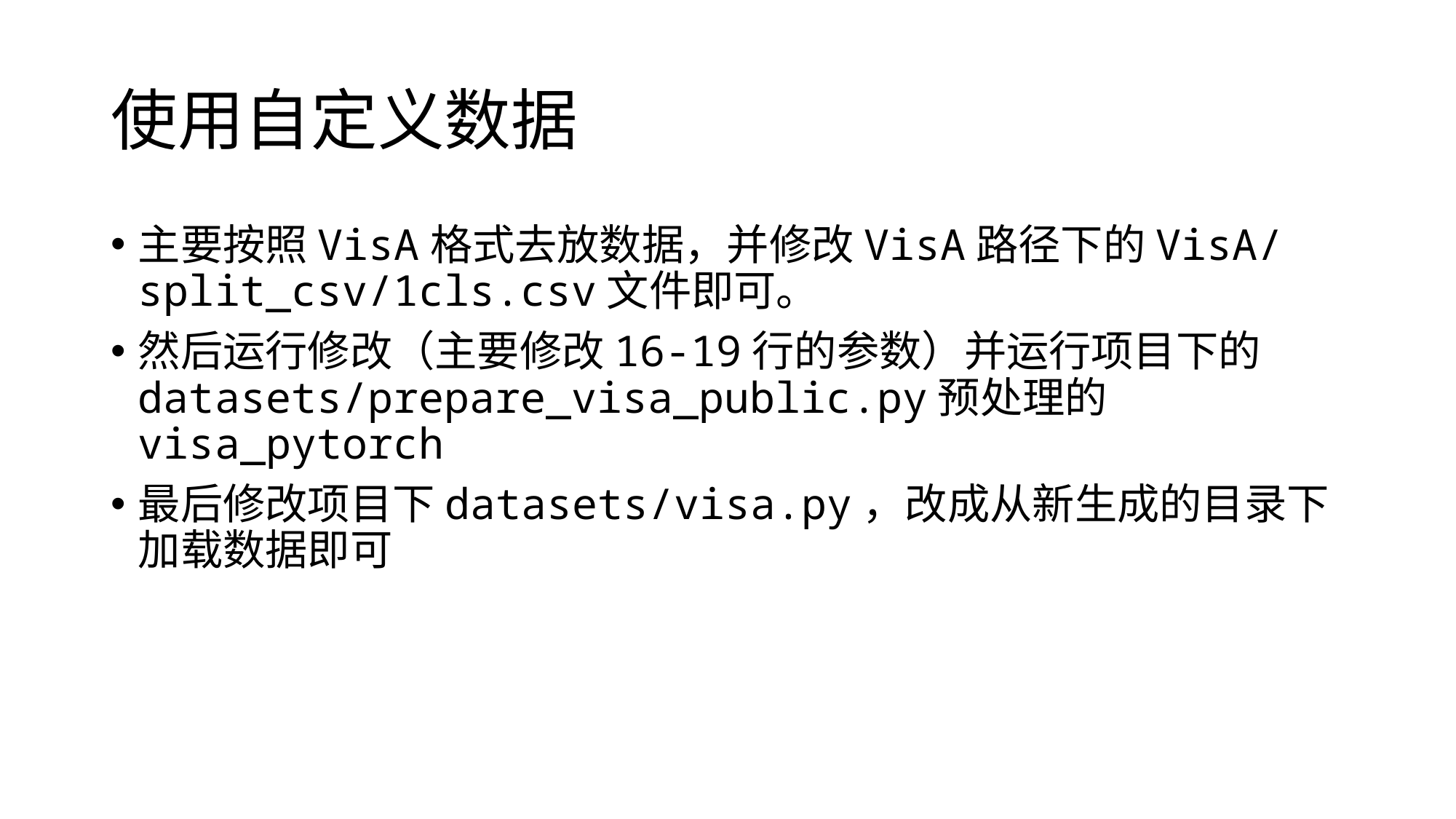

# 使用自定义数据
主要按照VisA格式去放数据，并修改VisA路径下的VisA/split_csv/1cls.csv文件即可。
然后运行修改（主要修改16-19行的参数）并运行项目下的datasets/prepare_visa_public.py预处理的visa_pytorch
最后修改项目下datasets/visa.py，改成从新生成的目录下加载数据即可